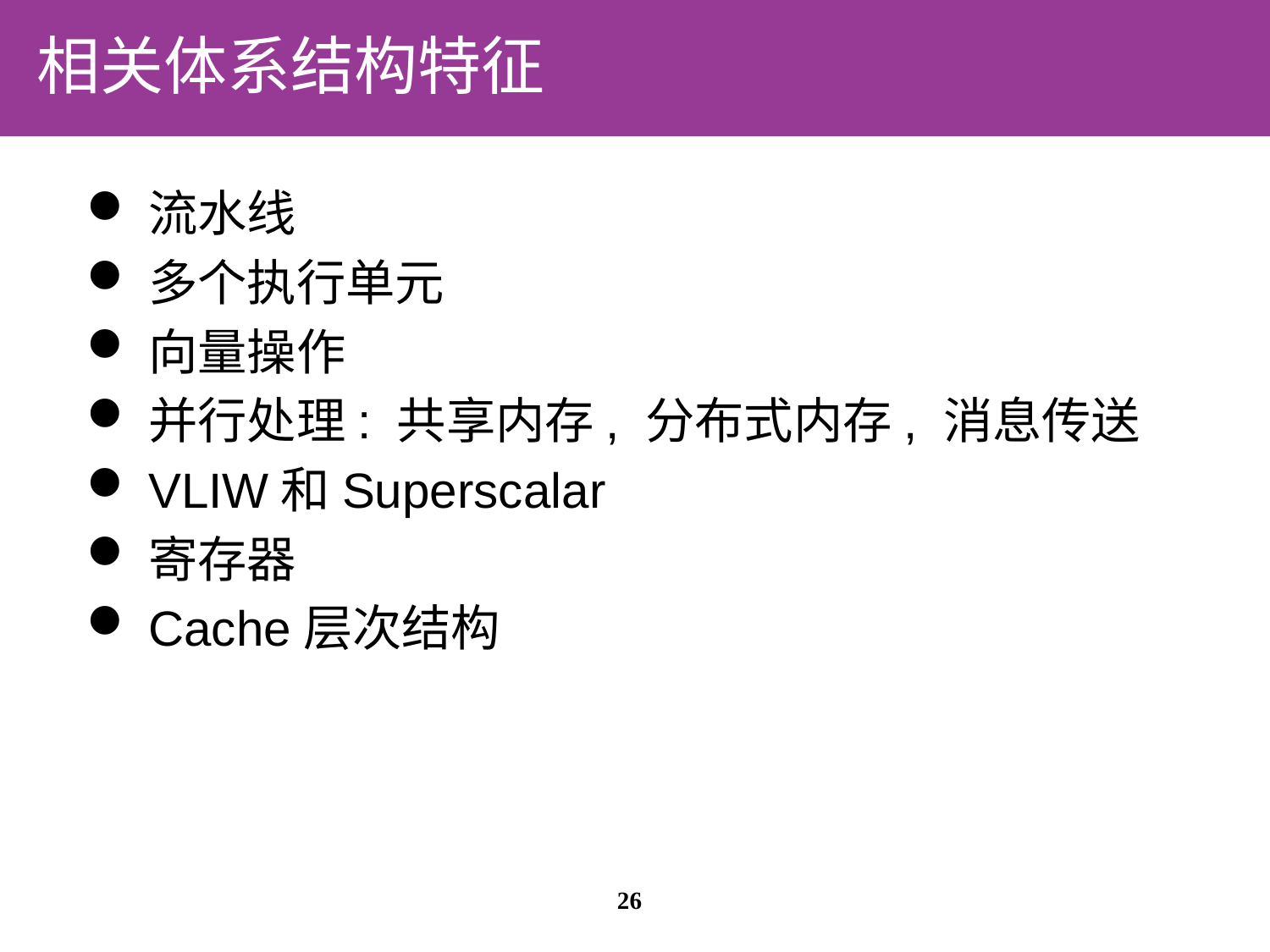

# 相关体系结构特征
流水线
多个执行单元
向量操作
并行处理: 共享内存, 分布式内存, 消息传送
VLIW和Superscalar
寄存器
Cache层次结构
26